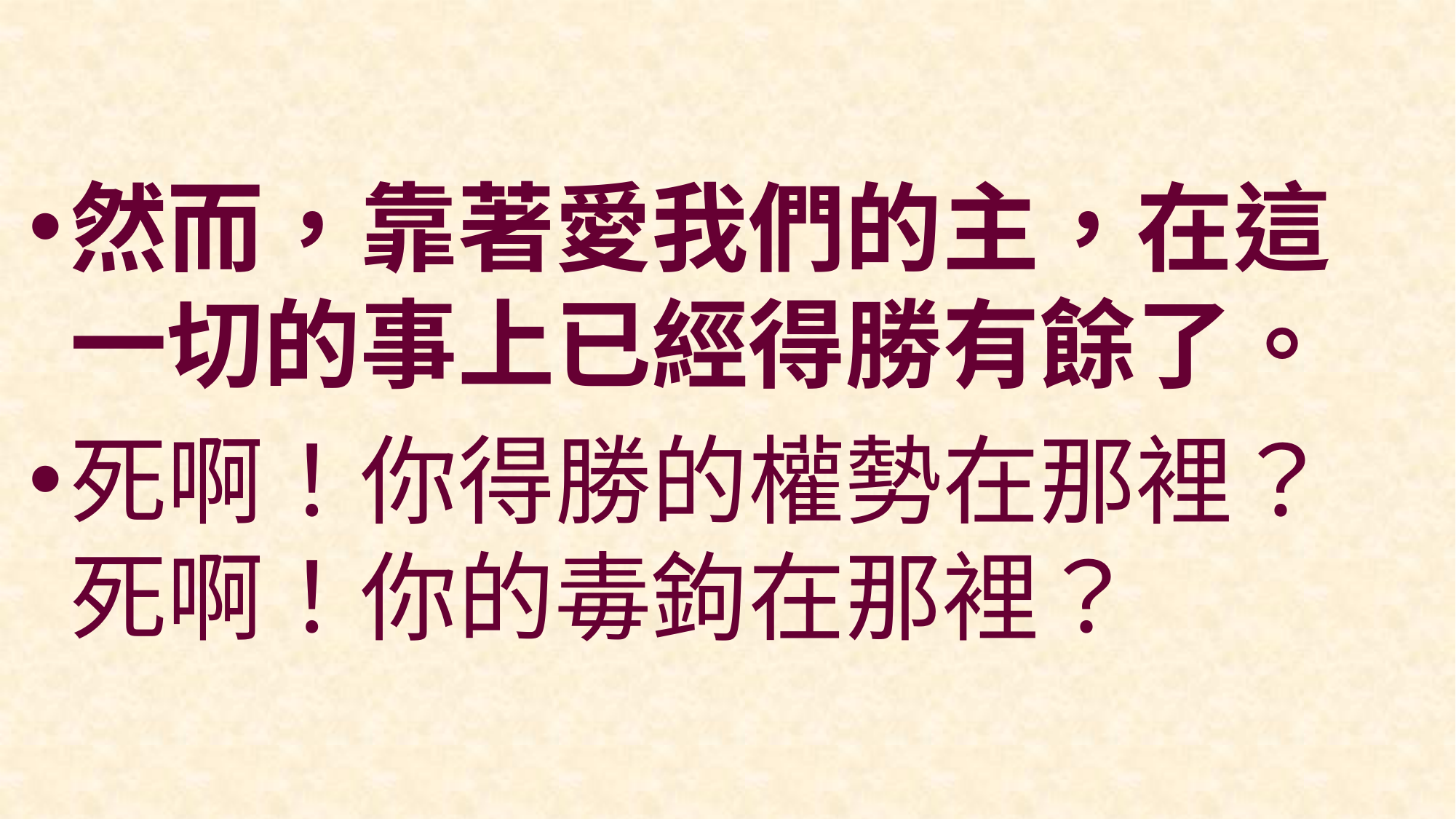

然而，靠著愛我們的主，在這一切的事上已經得勝有餘了。
死啊！你得勝的權勢在那裡？死啊！你的毒鉤在那裡？